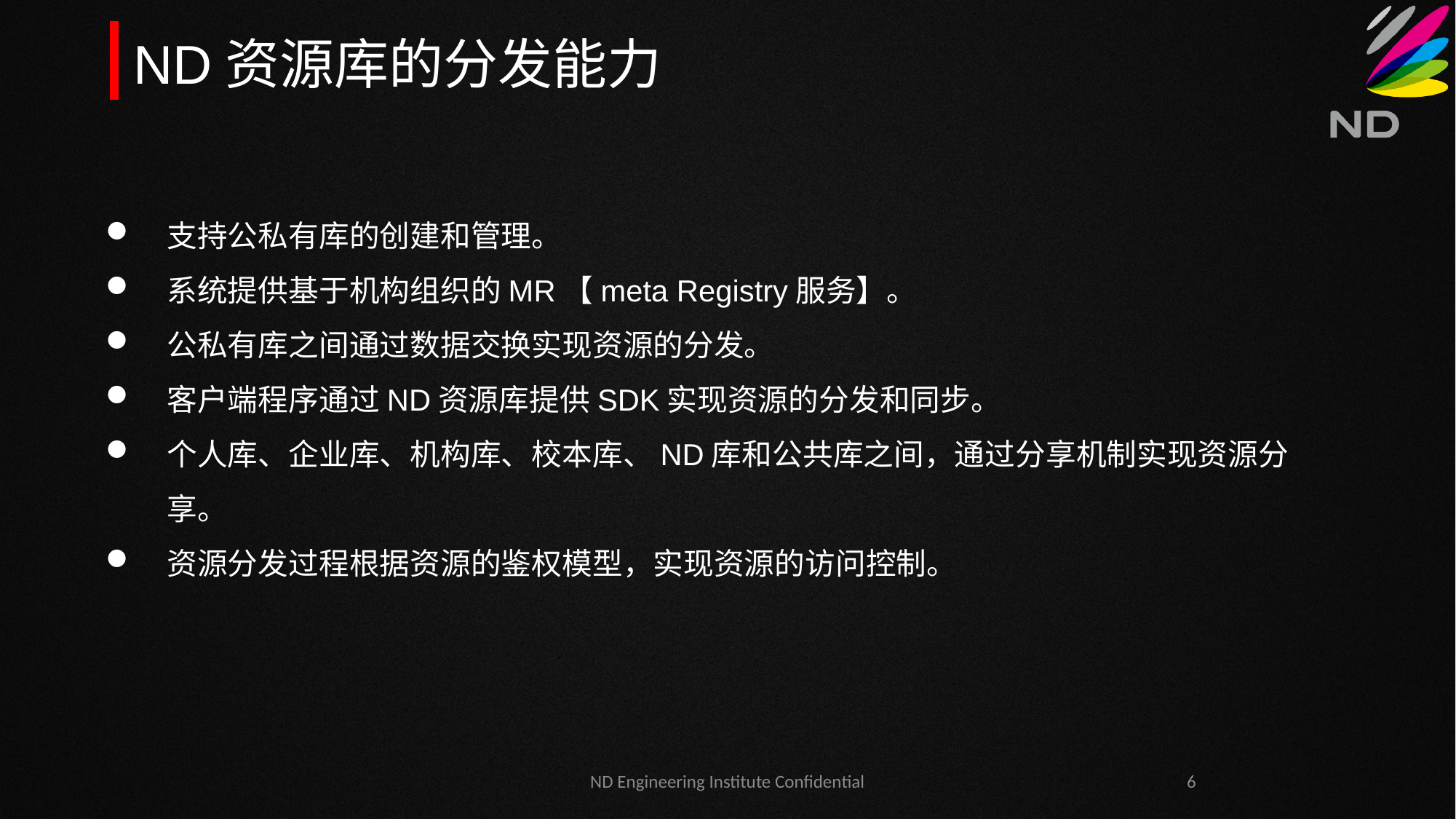

ND资源库的分发能力
支持公私有库的创建和管理。
系统提供基于机构组织的MR【meta Registry服务】。
公私有库之间通过数据交换实现资源的分发。
客户端程序通过ND资源库提供SDK实现资源的分发和同步。
个人库、企业库、机构库、校本库、ND库和公共库之间，通过分享机制实现资源分享。
资源分发过程根据资源的鉴权模型，实现资源的访问控制。
ND Engineering Institute Confidential
6